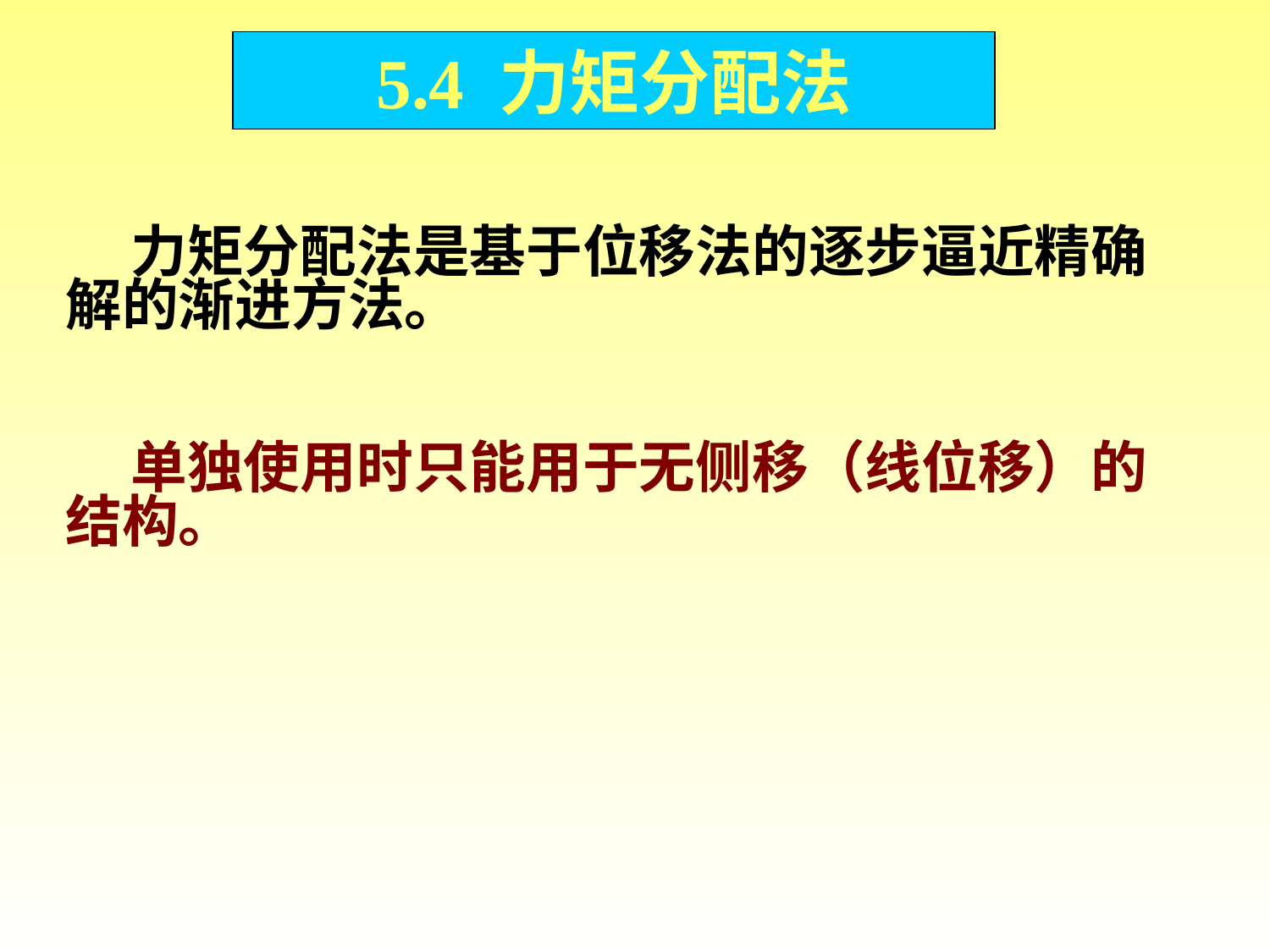

5.4 力矩分配法
    力矩分配法是基于位移法的逐步逼近精确解的渐进方法。

    单独使用时只能用于无侧移（线位移）的结构。